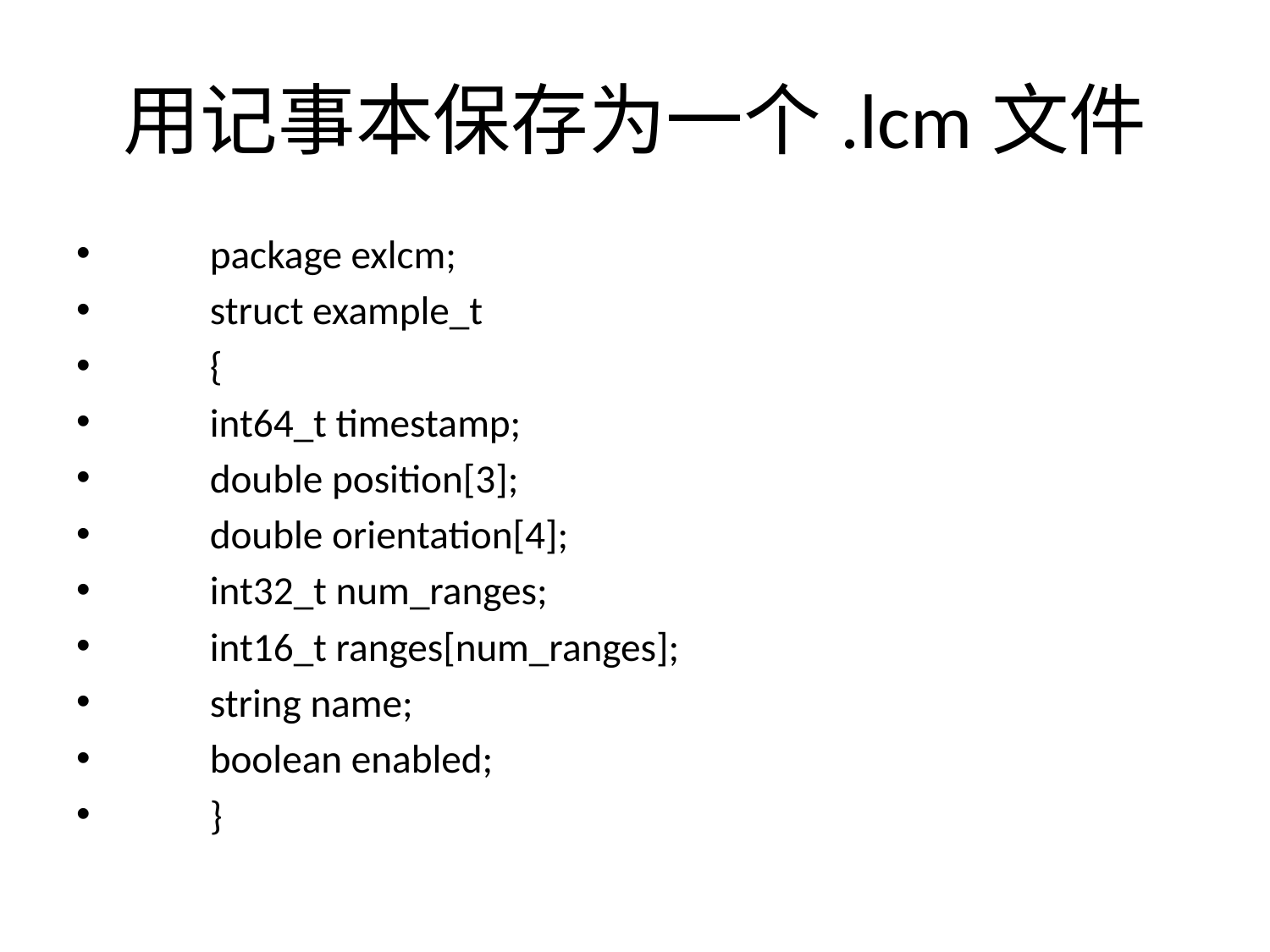

# 用记事本保存为一个.lcm文件
	package exlcm;
	struct example_t
	{
		int64_t timestamp;
		double position[3];
		double orientation[4];
		int32_t num_ranges;
		int16_t ranges[num_ranges];
		string name;
		boolean enabled;
	}